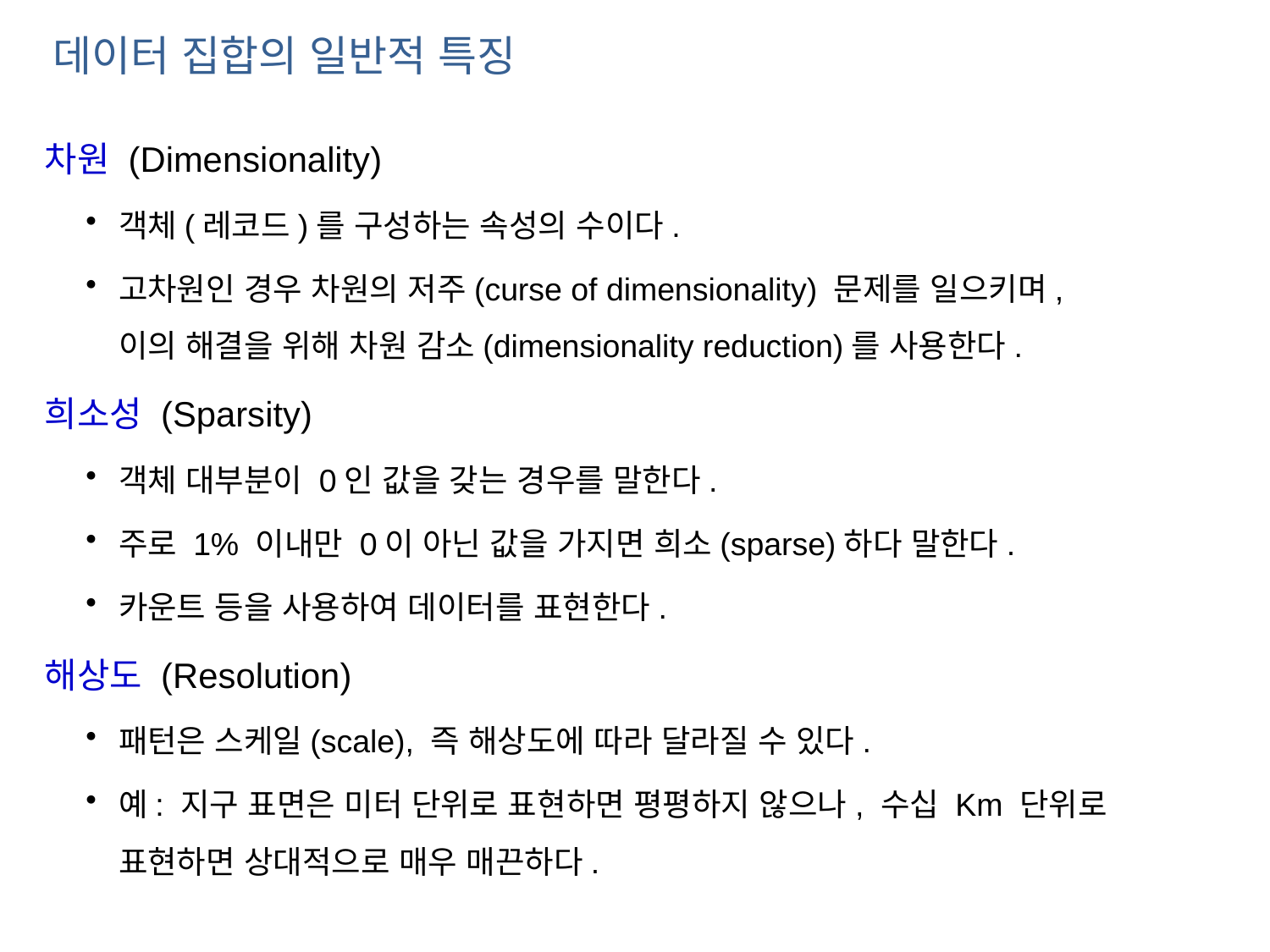

데이터 집합의 일반적 특징
차원 (Dimensionality)
객체(레코드)를 구성하는 속성의 수이다.
고차원인 경우 차원의 저주(curse of dimensionality) 문제를 일으키며,
이의 해결을 위해 차원 감소(dimensionality reduction)를 사용한다.
희소성 (Sparsity)
객체 대부분이 0인 값을 갖는 경우를 말한다.
주로 1% 이내만 0이 아닌 값을 가지면 희소(sparse)하다 말한다.
카운트 등을 사용하여 데이터를 표현한다.
해상도 (Resolution)
패턴은 스케일(scale), 즉 해상도에 따라 달라질 수 있다.
예: 지구 표면은 미터 단위로 표현하면 평평하지 않으나, 수십 Km 단위로 표현하면 상대적으로 매우 매끈하다.